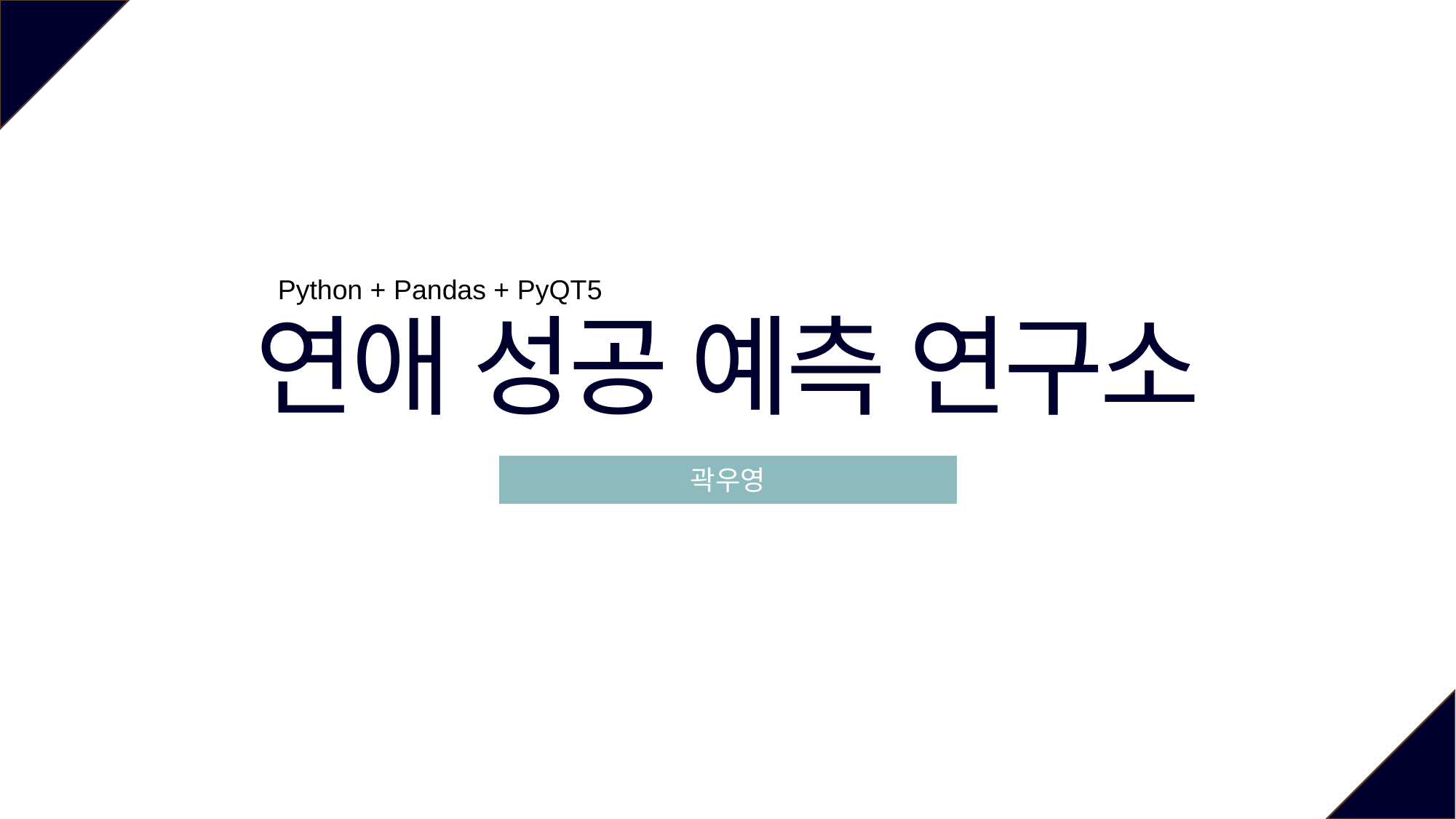

Python + Pandas + PyQT5
연애 성공 예측 연구소
곽우영